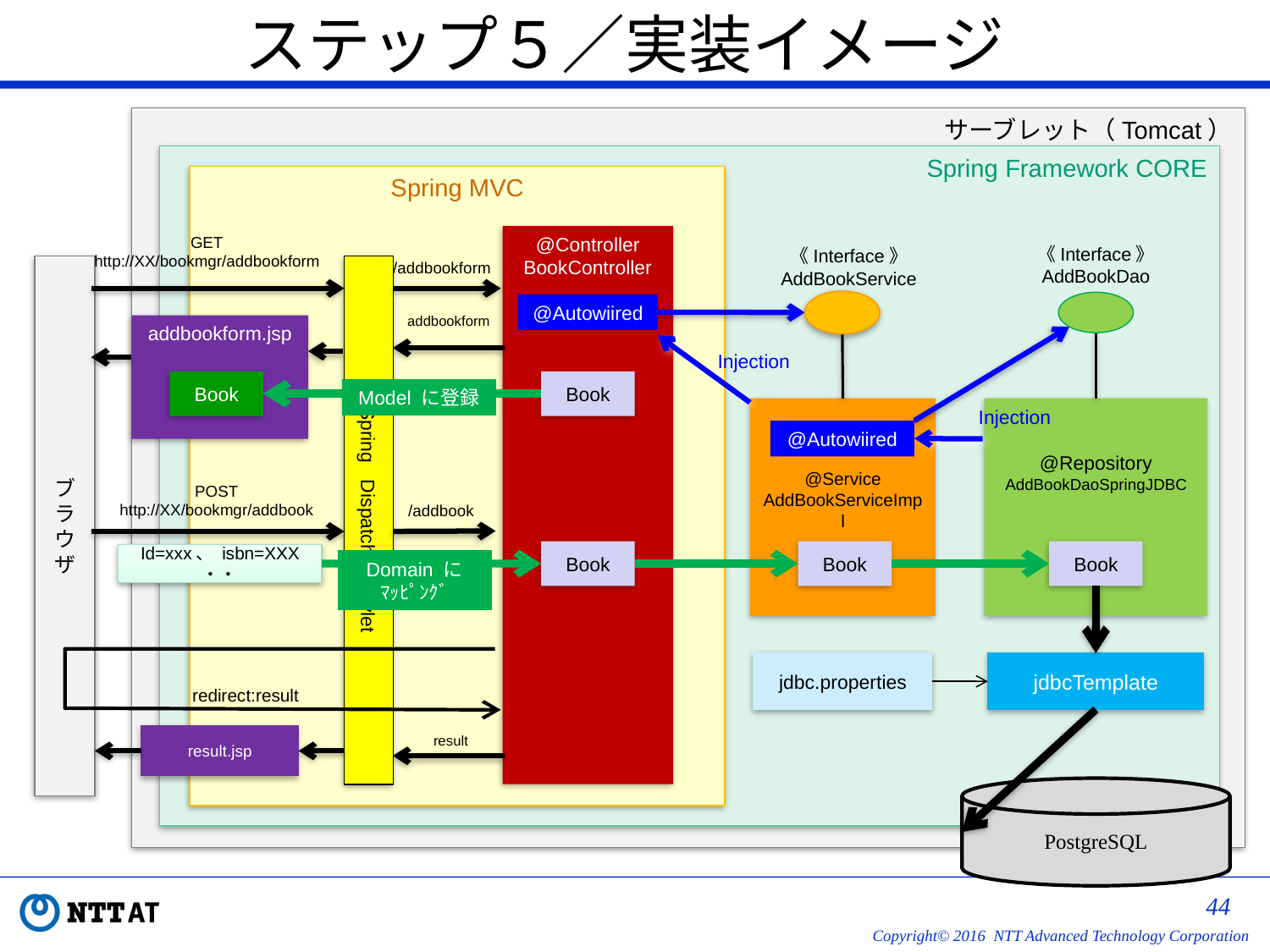

# ステップ５／実装イメージ
サーブレット（Tomcat）
Spring Framework CORE
Spring MVC
GET
http://XX/bookmgr/addbookform
@Controller
BookController
《Interface》
AddBookDao
《Interface》
AddBookService
/addbookform
ブラウザ
Spring   DispatcherServlet

@Autowiired
addbookform
addbookform.jsp
Injection
Book
Book
Model に登録

@Repository
AddBookDaoSpringJDBC

@Service
AddBookServiceImpl
Injection
@Autowiired
POST
http://XX/bookmgr/addbook
/addbook
Book
Book
Book
Id=xxx、 isbn=XXX ・・
Domain に
ﾏｯﾋﾟﾝｸﾞ

jdbc.properties
jdbcTemplate
redirect:result
result.jsp
result
PostgreSQL
44